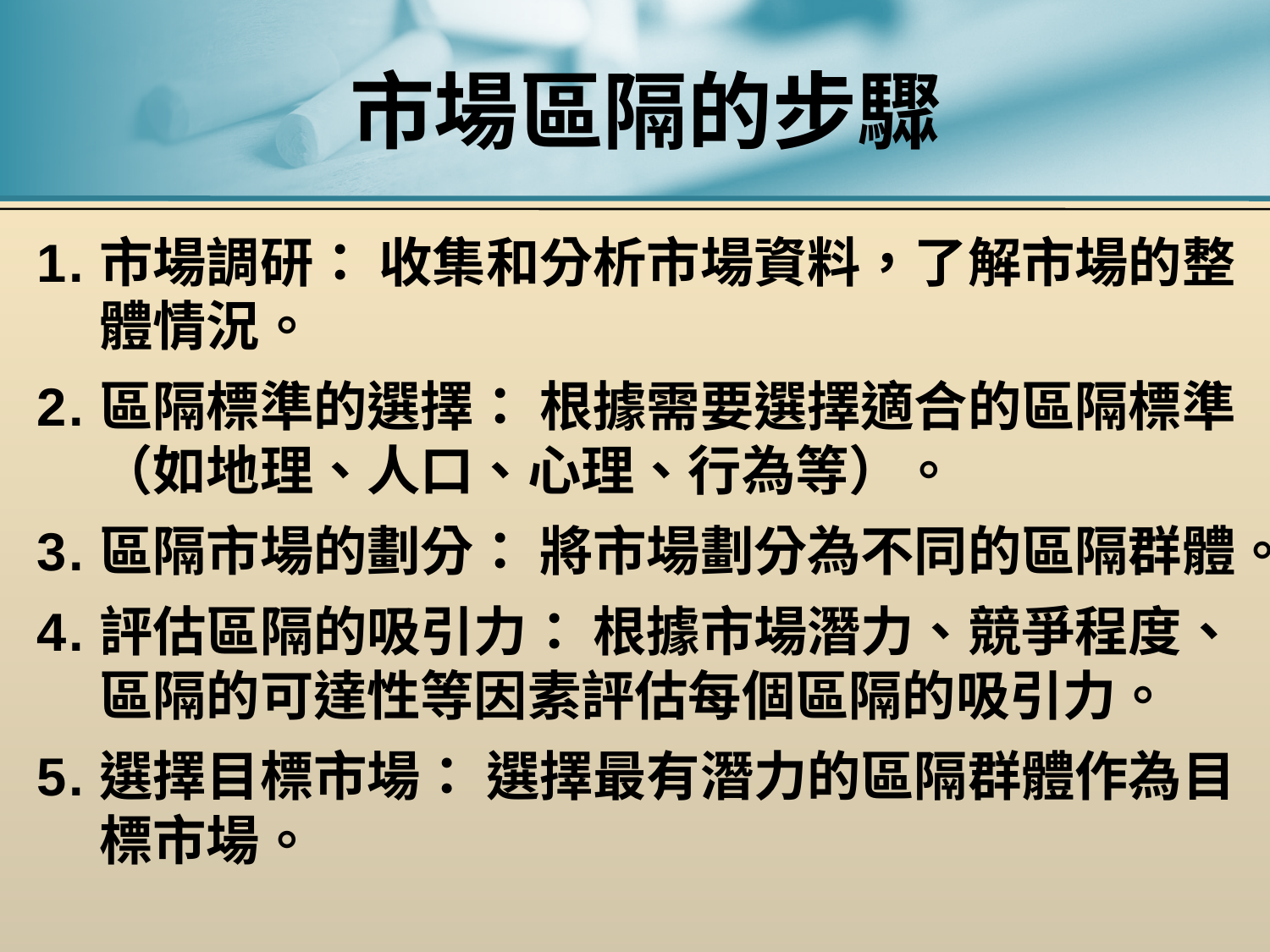

# 市場區隔的步驟
市場調研： 收集和分析市場資料，了解市場的整體情況。
區隔標準的選擇： 根據需要選擇適合的區隔標準（如地理、人口、心理、行為等）。
區隔市場的劃分： 將市場劃分為不同的區隔群體。
評估區隔的吸引力： 根據市場潛力、競爭程度、區隔的可達性等因素評估每個區隔的吸引力。
選擇目標市場： 選擇最有潛力的區隔群體作為目標市場。